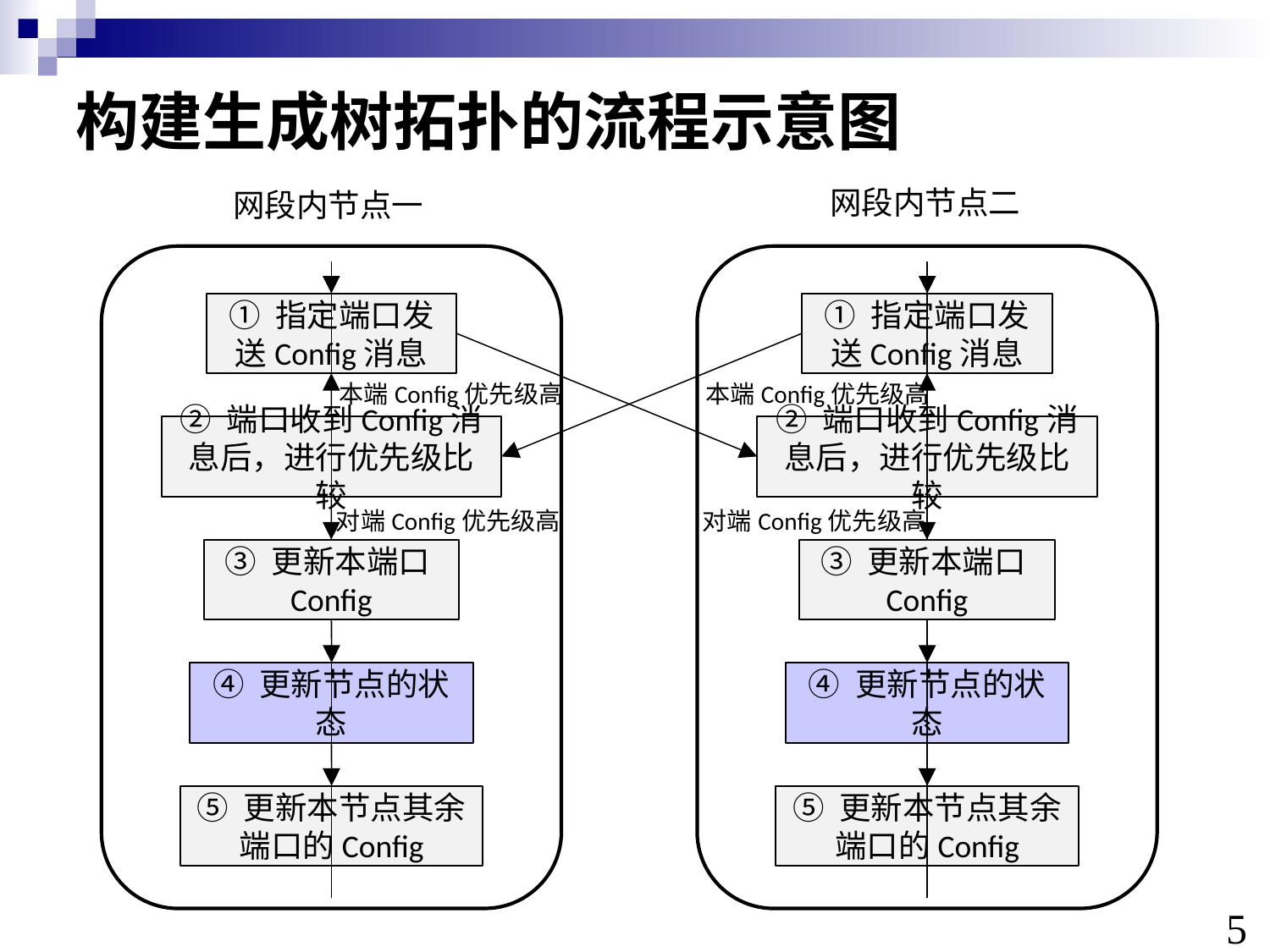

# 构建生成树拓扑的流程示意图
网段内节点二
网段内节点一

① 指定端口发送Config消息
① 指定端口发送Config消息

本端Config优先级高
本端Config优先级高

② 端口收到Config消息后，进行优先级比较
② 端口收到Config消息后，进行优先级比较

对端Config优先级高
对端Config优先级高
③ 更新本端口Config
③ 更新本端口Config

④ 更新节点的状态
④ 更新节点的状态

⑤ 更新本节点其余端口的Config
⑤ 更新本节点其余端口的Config
56